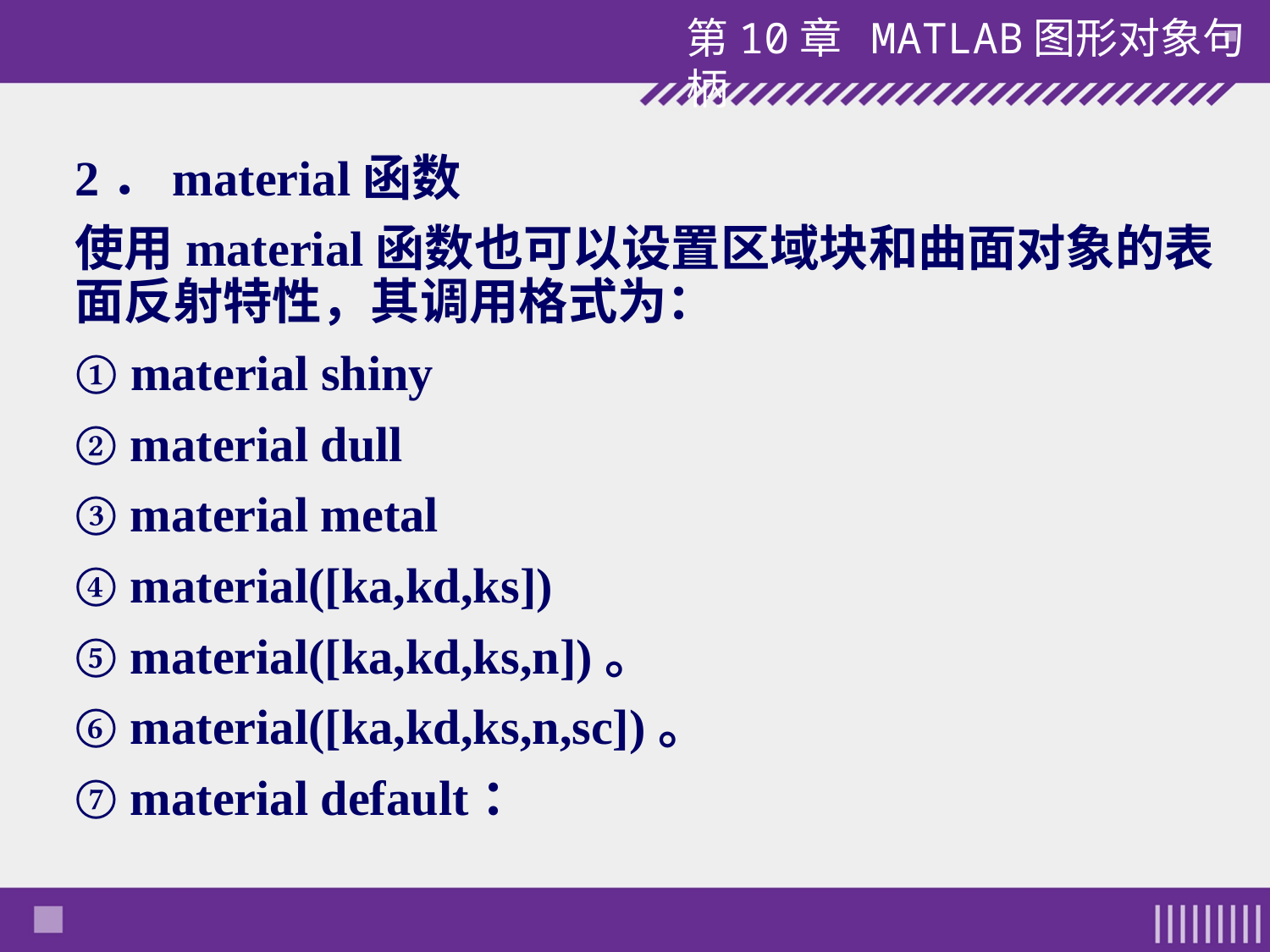

2．material函数
使用material函数也可以设置区域块和曲面对象的表面反射特性，其调用格式为：
① material shiny
② material dull
③ material metal
④ material([ka,kd,ks])
⑤ material([ka,kd,ks,n])。
⑥ material([ka,kd,ks,n,sc])。
⑦ material default：